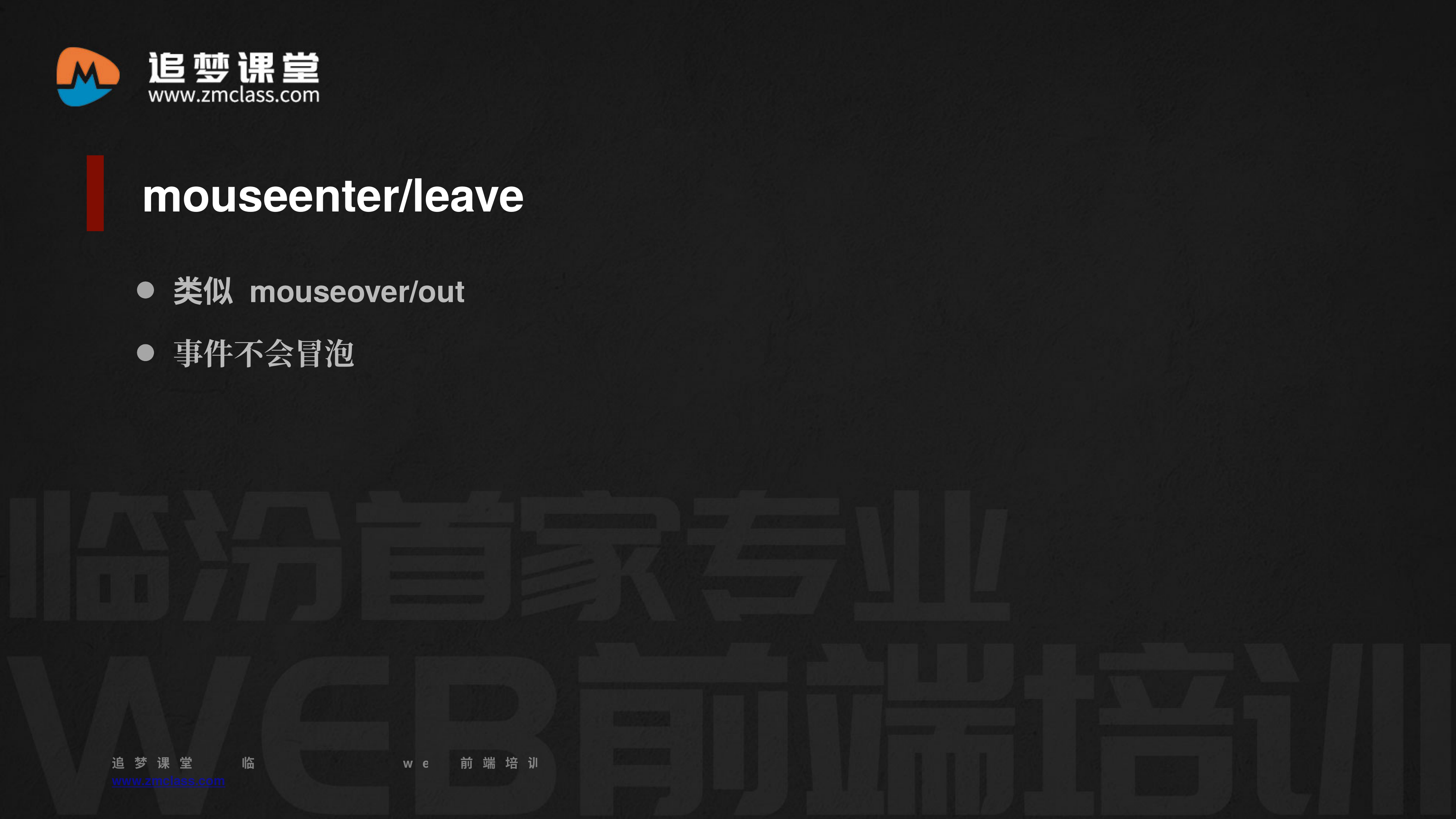

mouseenter/leave
类似 mouseover/out

事件不会冒泡

追梦课堂   临汾首家专业的web前端培训机构                                                          www.zmclass.com
11